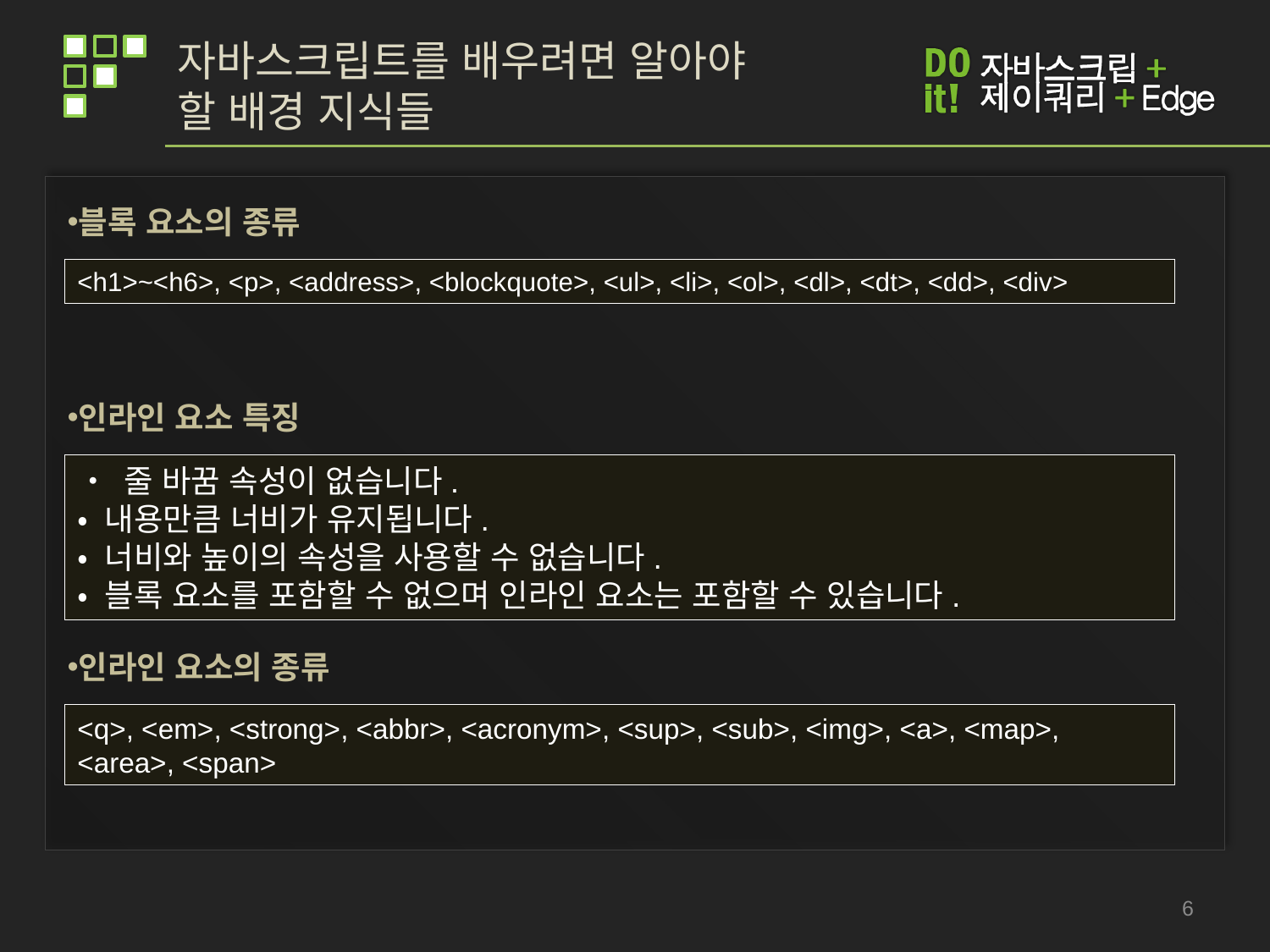

# 자바스크립트를 배우려면 알아야 할 배경 지식들

블록 요소의 종류
<h1>~<h6>, <p>, <address>, <blockquote>, <ul>, <li>, <ol>, <dl>, <dt>, <dd>, <div>
인라인 요소 특징
• 줄 바꿈 속성이 없습니다.
• 내용만큼 너비가 유지됩니다.
• 너비와 높이의 속성을 사용할 수 없습니다.
• 블록 요소를 포함할 수 없으며 인라인 요소는 포함할 수 있습니다.
인라인 요소의 종류
<q>, <em>, <strong>, <abbr>, <acronym>, <sup>, <sub>, <img>, <a>, <map>, <area>, <span>
6